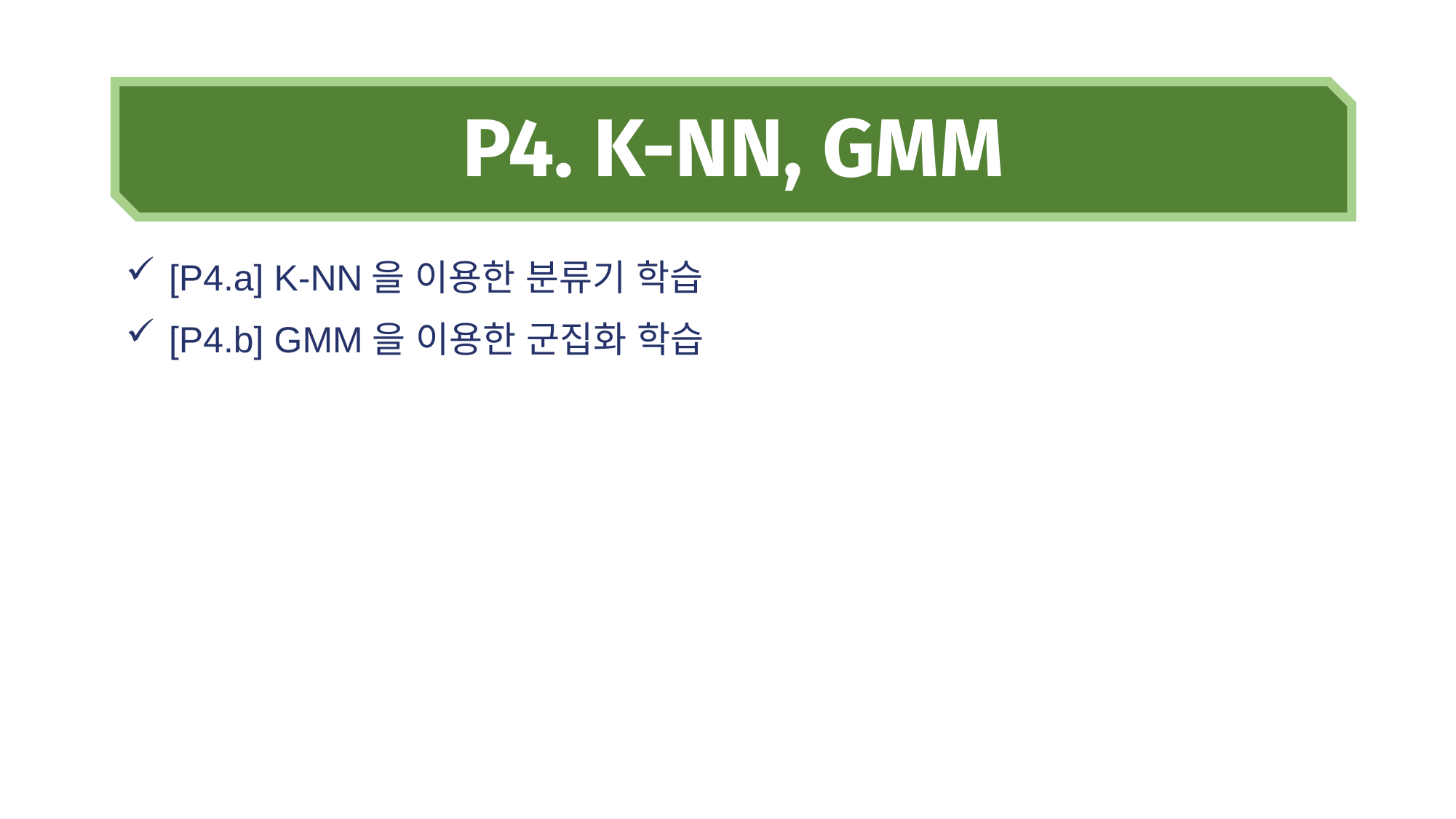

# P4. K-NN, GMM
[P4.a] K-NN을 이용한 분류기 학습
[P4.b] GMM을 이용한 군집화 학습